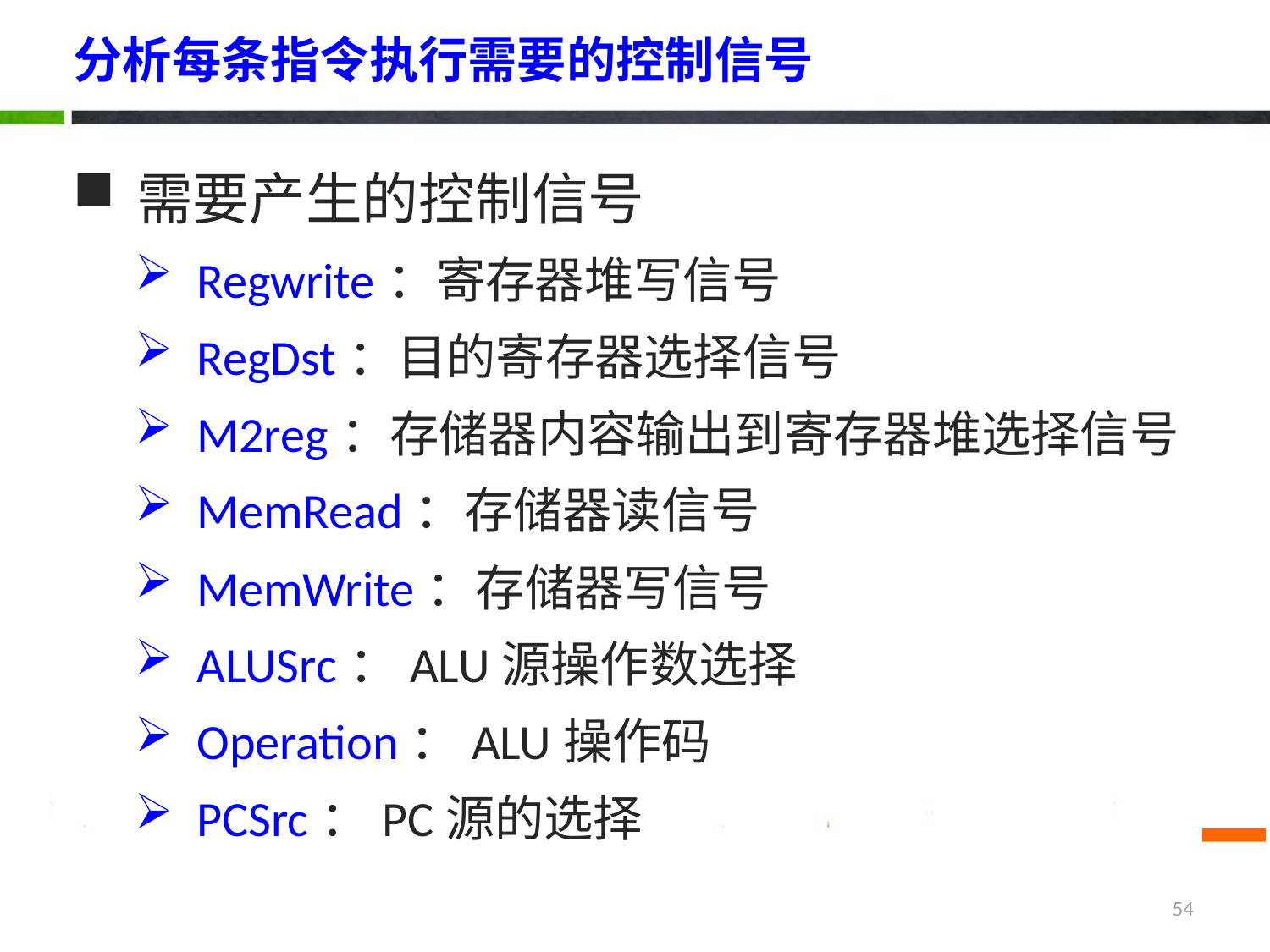

分析每条指令执行需要的控制信号
需要产生的控制信号
Regwrite：寄存器堆写信号
RegDst：目的寄存器选择信号
M2reg：存储器内容输出到寄存器堆选择信号
MemRead：存储器读信号
MemWrite：存储器写信号
ALUSrc：ALU源操作数选择
Operation：ALU操作码
PCSrc：PC源的选择
54